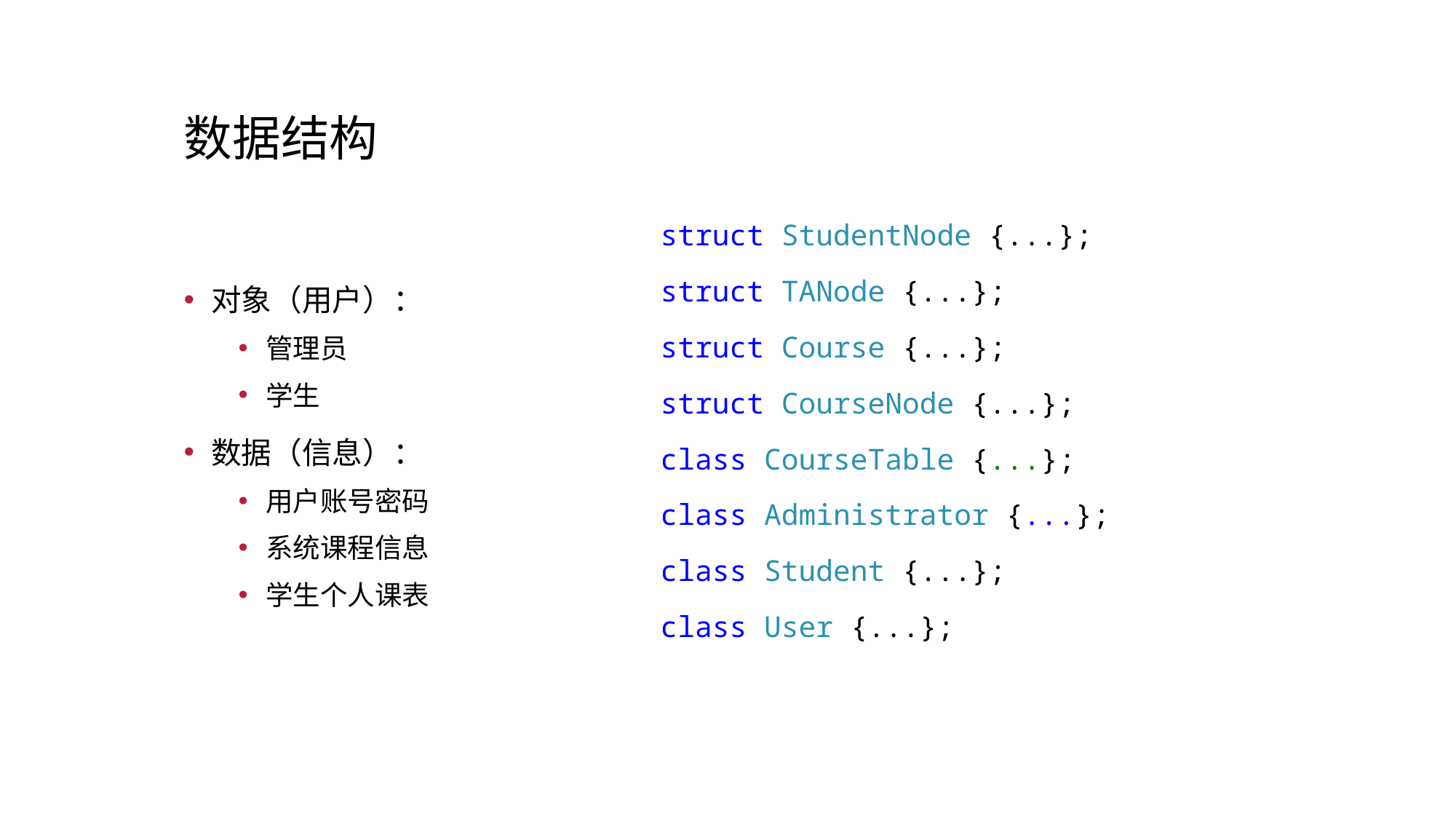

# 数据结构
struct StudentNode {...};
struct TANode {...};
struct Course {...};
struct CourseNode {...};
class CourseTable {...};
class Administrator {...};
class Student {...};
class User {...};
对象（用户）：
管理员
学生
数据（信息）：
用户账号密码
系统课程信息
学生个人课表